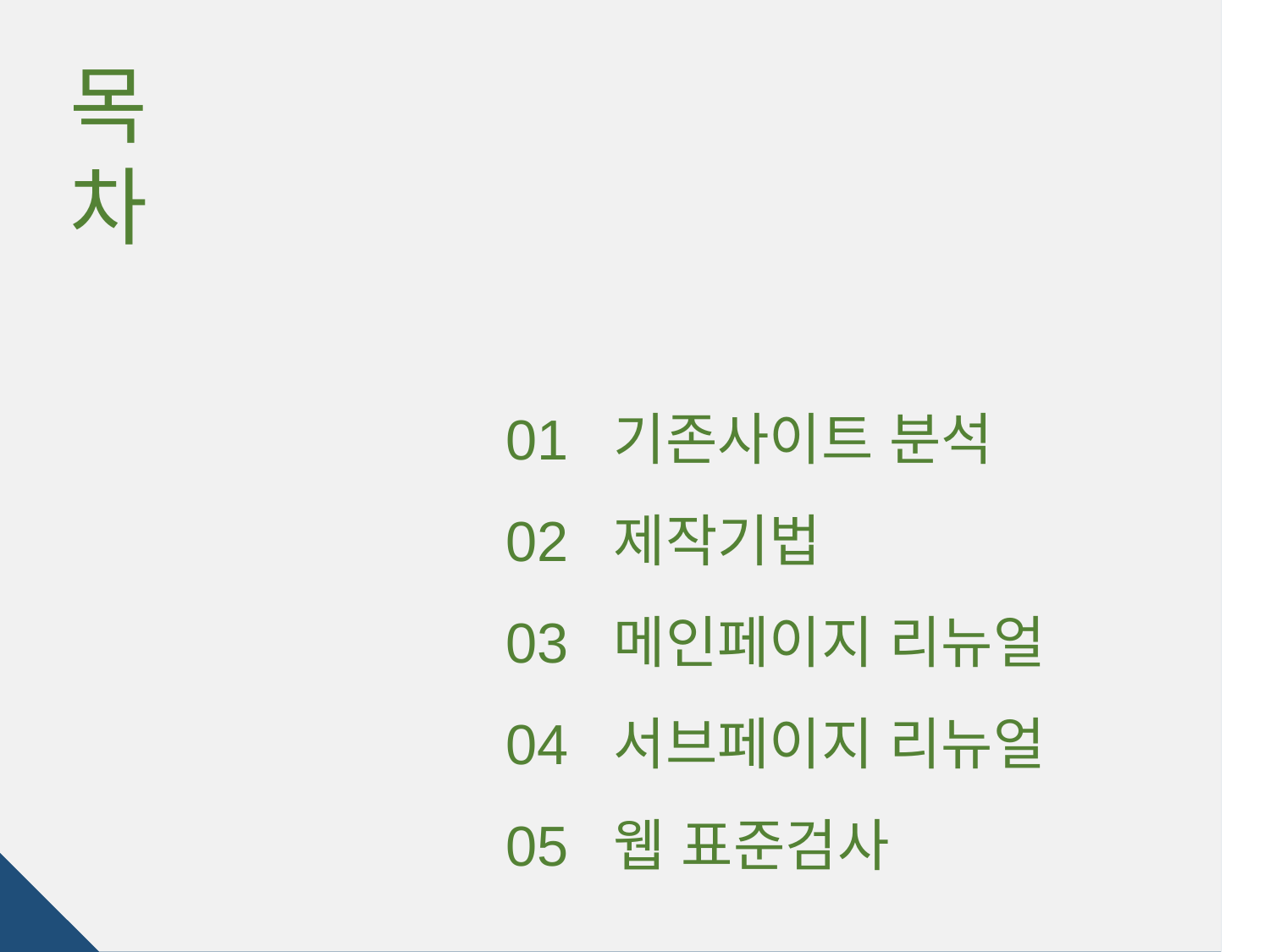

목
차
01  기존사이트 분석
02  제작기법
03  메인페이지 리뉴얼
04  서브페이지 리뉴얼
05  웹 표준검사